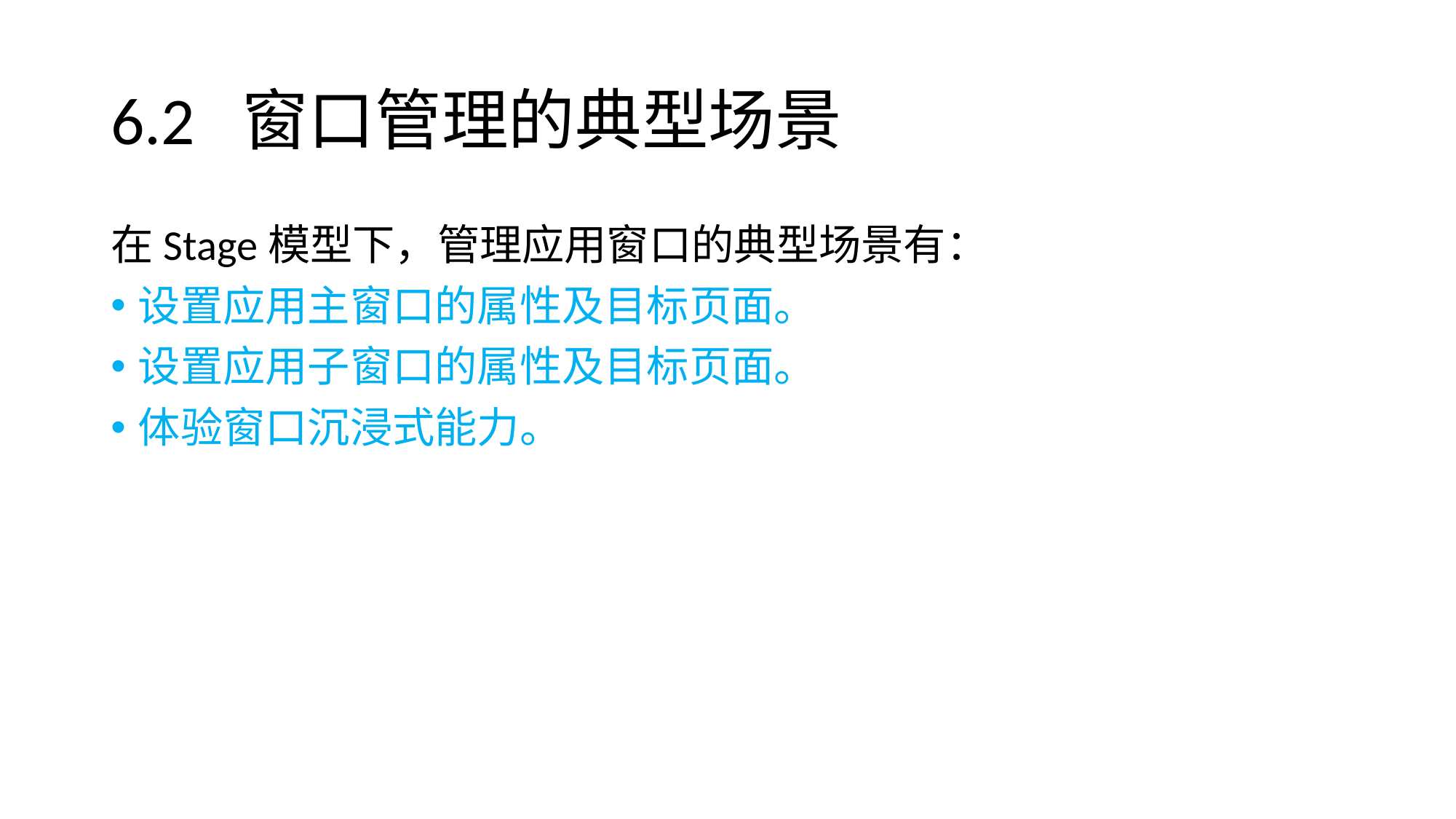

# 6.2  窗口管理的典型场景
在Stage模型下，管理应用窗口的典型场景有：
设置应用主窗口的属性及目标页面。
设置应用子窗口的属性及目标页面。
体验窗口沉浸式能力。